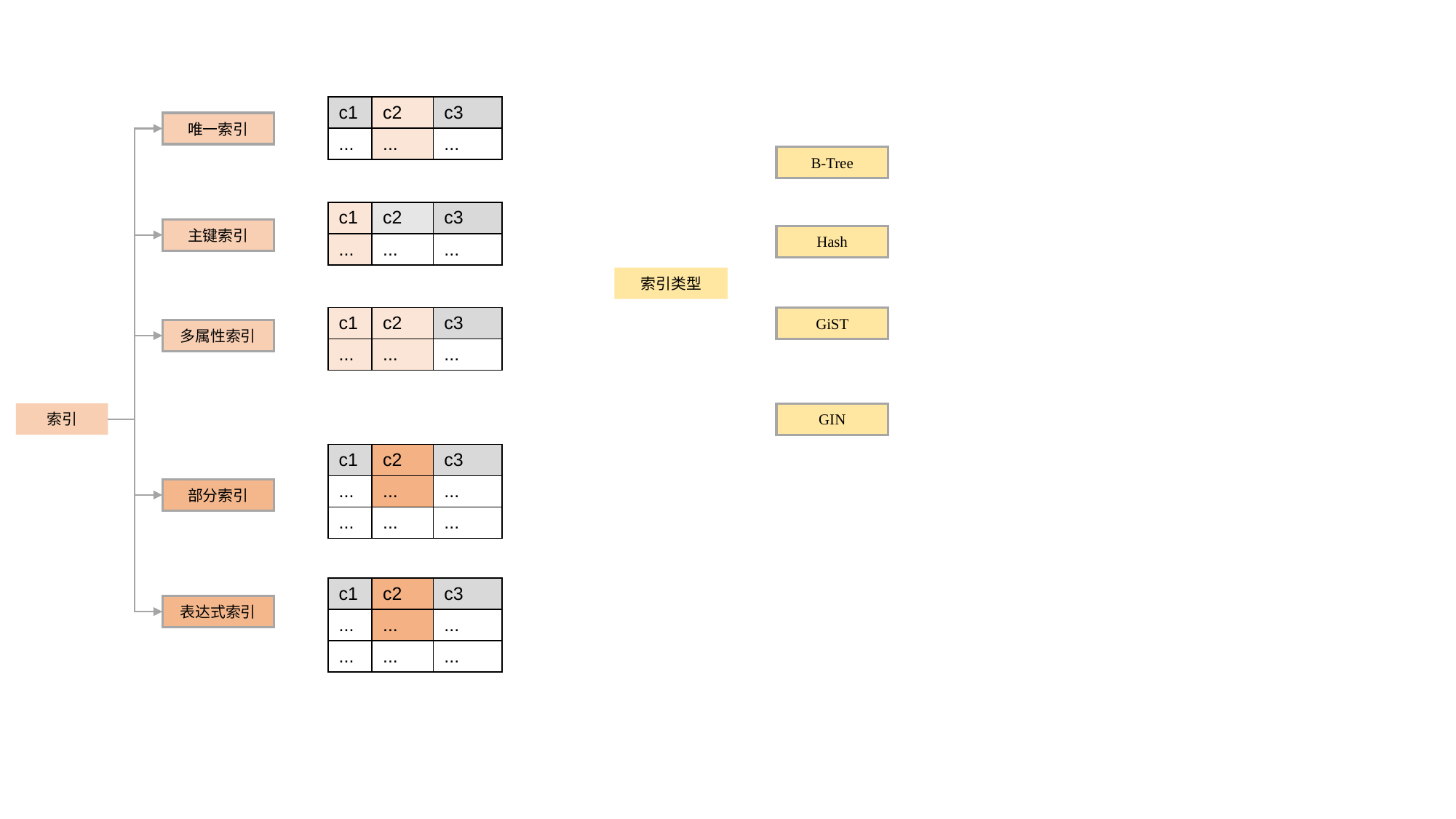

| c1 | c2 | c3 |
| --- | --- | --- |
| ... | ... | ... |
唯一索引
B-Tree
| c1 | c2 | c3 |
| --- | --- | --- |
| ... | ... | ... |
主键索引
Hash
索引类型
| c1 | c2 | c3 |
| --- | --- | --- |
| ... | ... | ... |
GiST
多属性索引
索引
GIN
| c1 | c2 | c3 |
| --- | --- | --- |
| ... | ... | ... |
| ... | ... | ... |
部分索引
| c1 | c2 | c3 |
| --- | --- | --- |
| ... | ... | ... |
| ... | ... | ... |
表达式索引